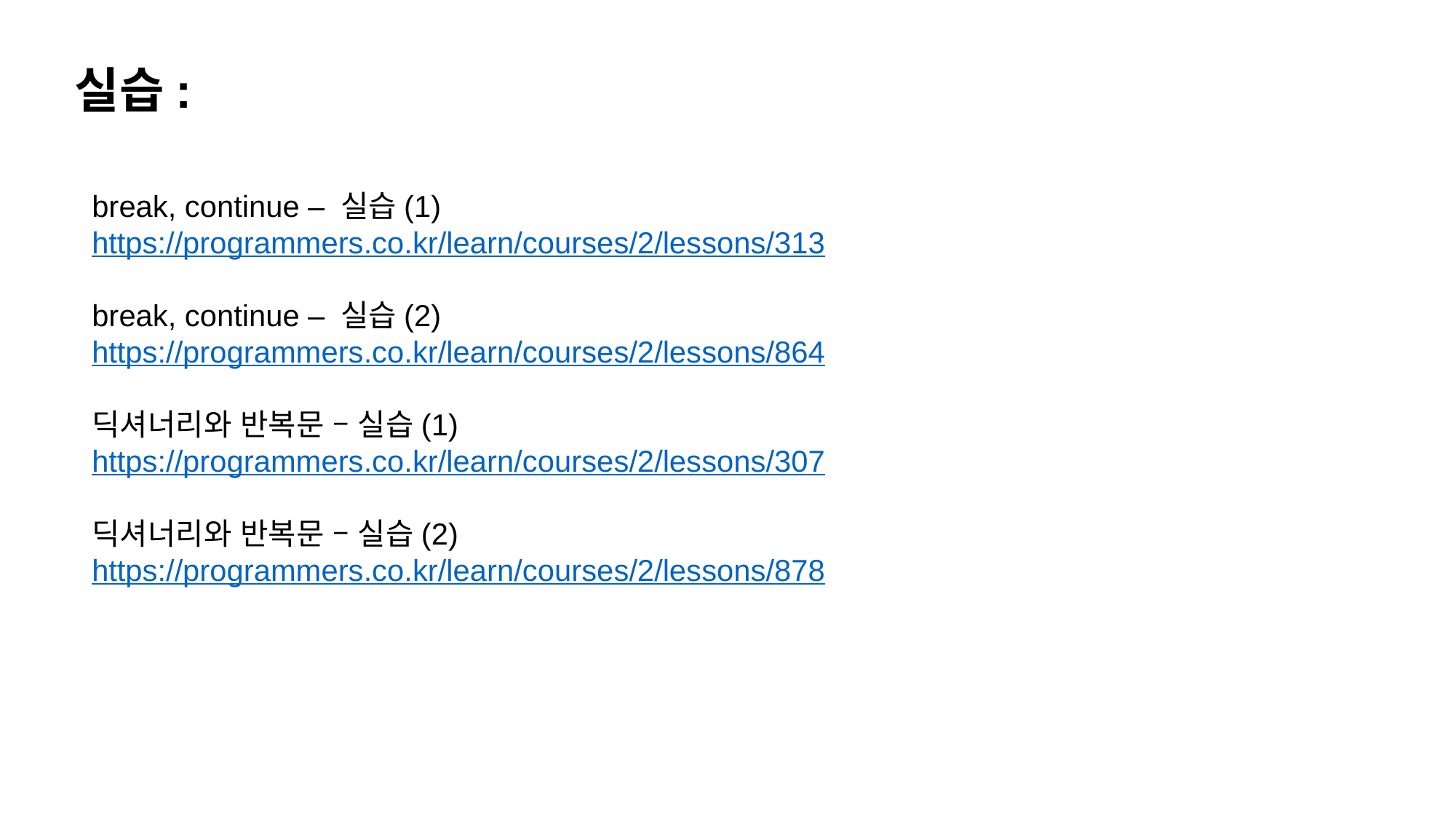

실습:
break, continue – 실습(1)
https://programmers.co.kr/learn/courses/2/lessons/313

break, continue – 실습(2)
https://programmers.co.kr/learn/courses/2/lessons/864

딕셔너리와 반복문 – 실습(1)
https://programmers.co.kr/learn/courses/2/lessons/307

딕셔너리와 반복문 – 실습(2)
https://programmers.co.kr/learn/courses/2/lessons/878